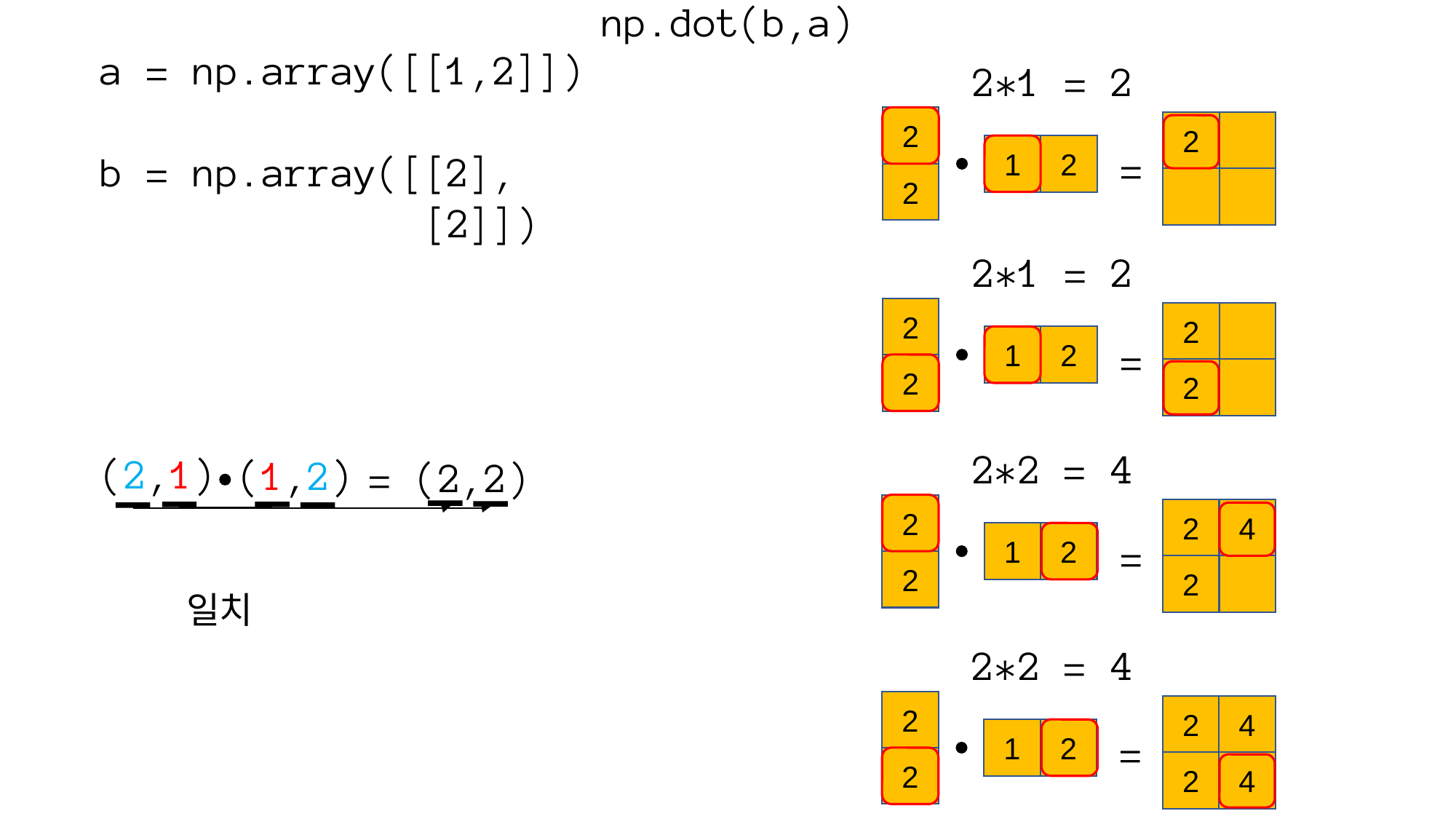

np.dot(b,a)
a = np.array([[1,2]])

b = np.array([[2],
              [2]])
2*1 = 2
2

2

1

2
=

2

2*1 = 2
2

2
1

2
=

2

2

2*2 = 4
  (2,1)
(1,2)
= (2,2)

2

4
2

1
2

=

2

2
일치
2*2 = 4
2
4
2

1
2
=

2

4
2